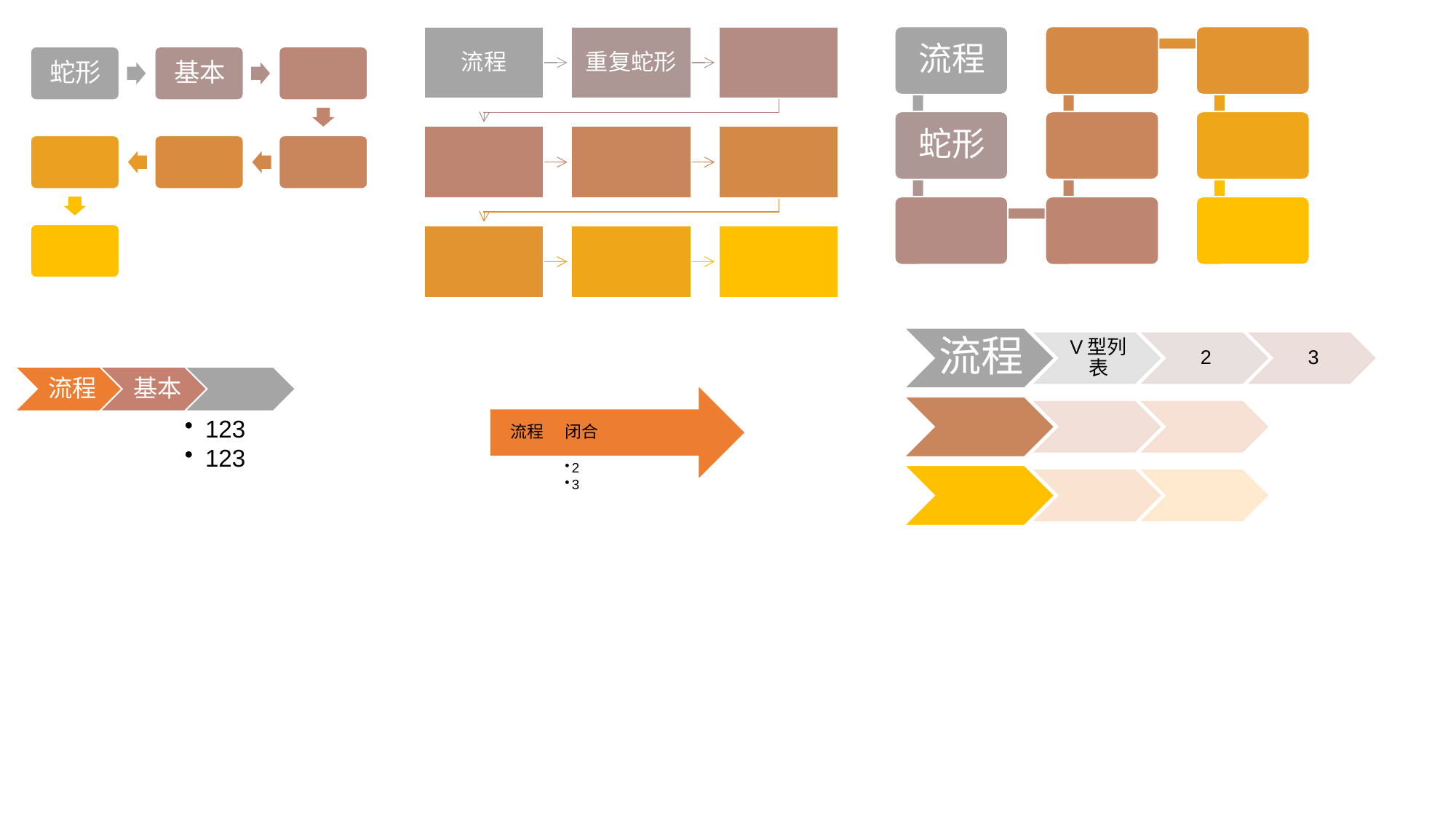

流程
蛇形

流程

重复蛇形

蛇形

基本

流程
基本

123
123
流程
V型列表
2
3

2
3
闭合
流程